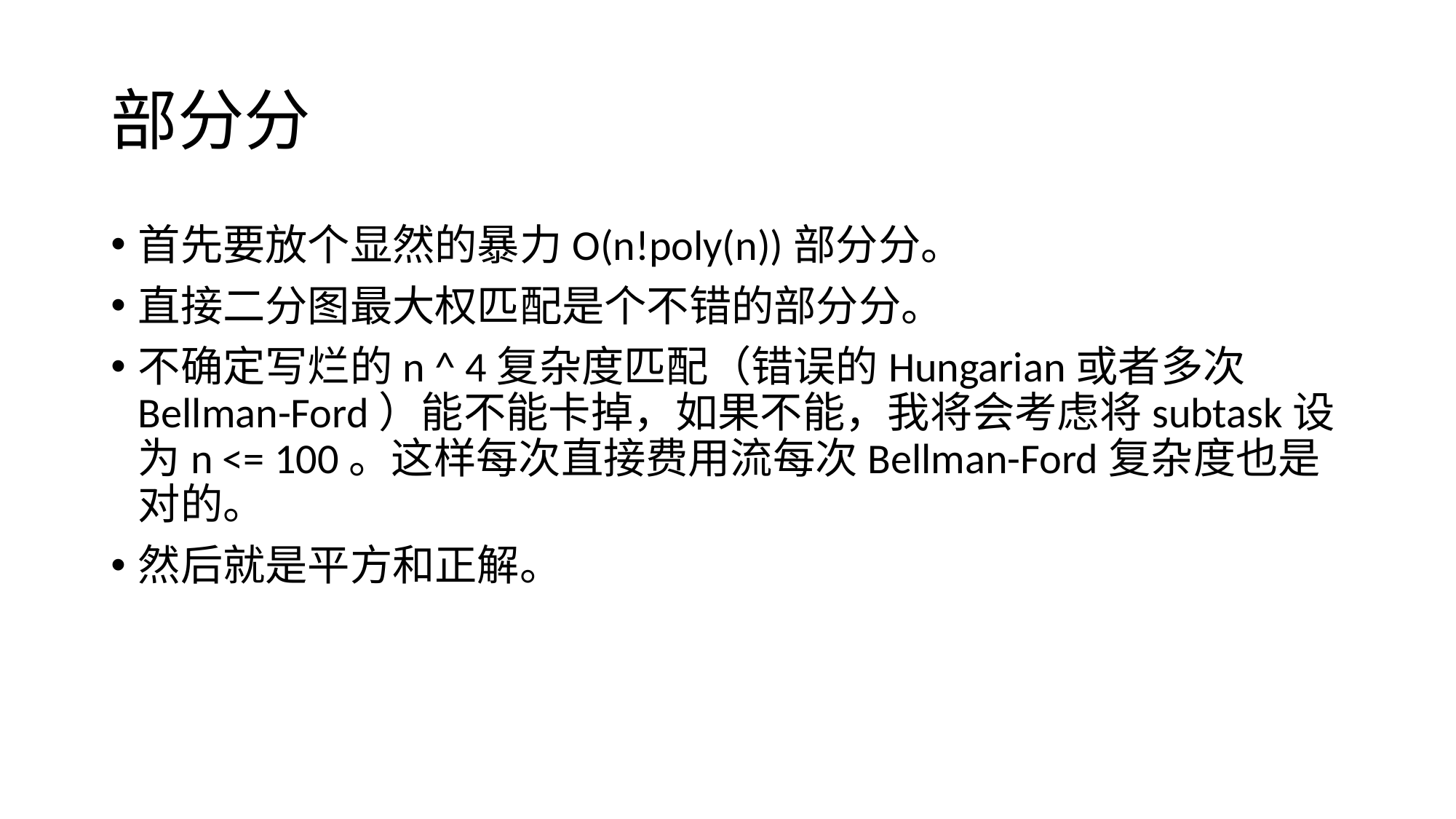

# 部分分
首先要放个显然的暴力O(n!poly(n))部分分。
直接二分图最大权匹配是个不错的部分分。
不确定写烂的n ^ 4复杂度匹配（错误的Hungarian或者多次Bellman-Ford）能不能卡掉，如果不能，我将会考虑将subtask设为n <= 100。这样每次直接费用流每次Bellman-Ford复杂度也是对的。
然后就是平方和正解。